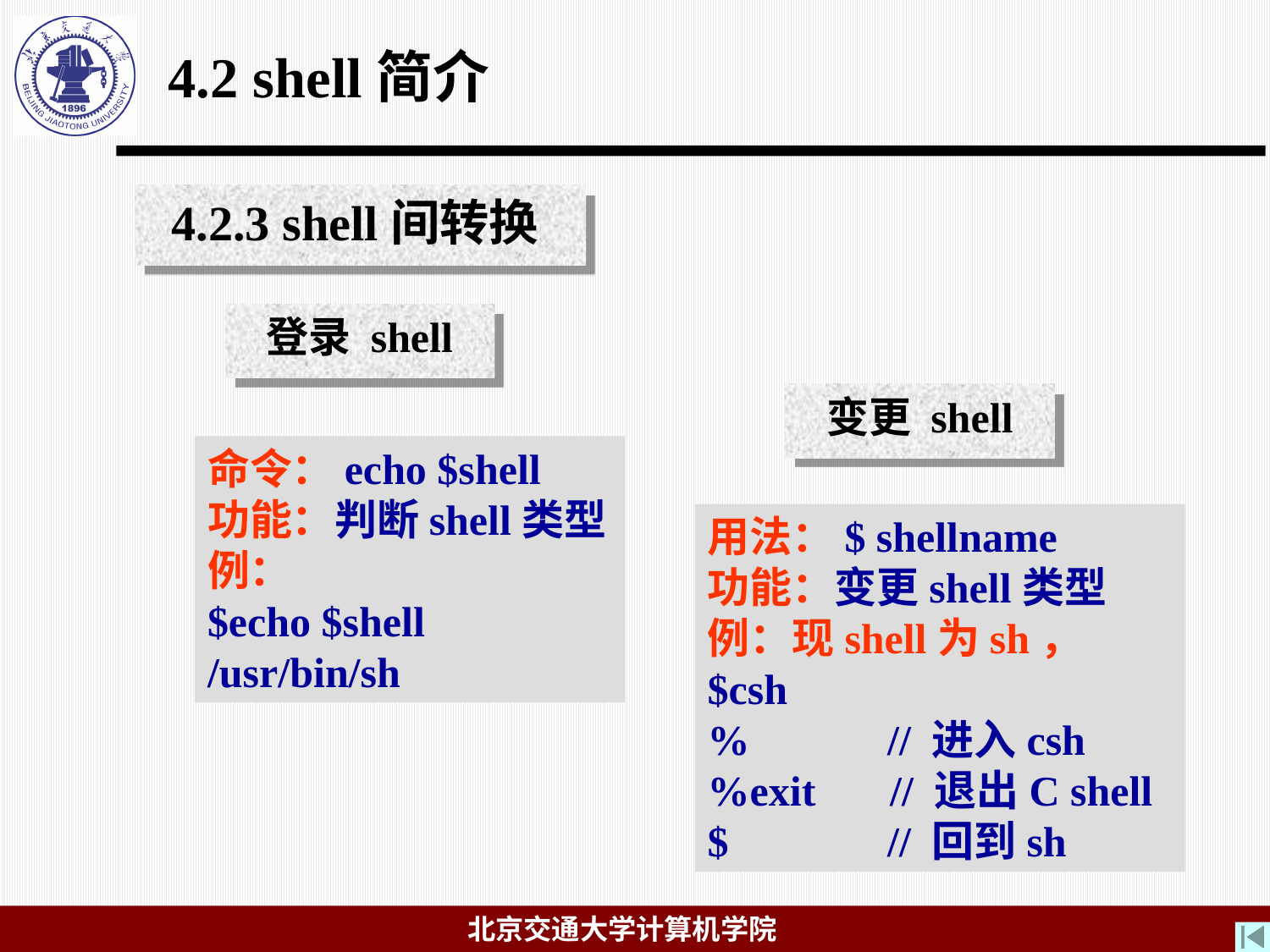

# 4.2 shell简介
4.2.3 shell间转换
登录 shell
变更 shell
命令：echo $shell
功能：判断shell类型
例：
$echo $shell
/usr/bin/sh
用法：$ shellname
功能：变更shell类型
例：现shell为sh，
$csh
%             // 进入csh
%exit       // 退出C shell
$               // 回到sh